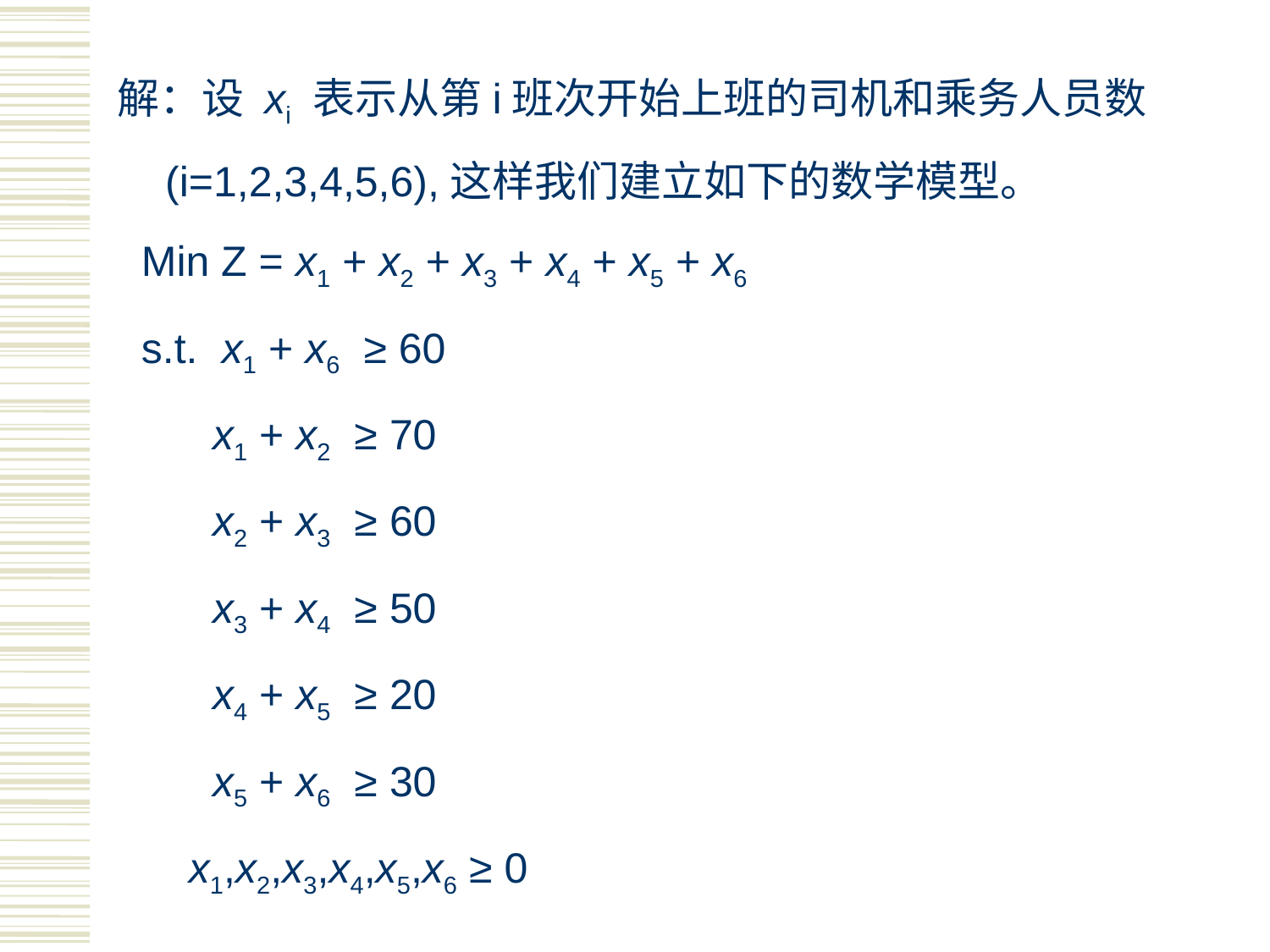

解：设 xi 表示从第i班次开始上班的司机和乘务人员数(i=1,2,3,4,5,6),这样我们建立如下的数学模型。
  Min Z = x1 + x2 + x3 + x4 + x5 + x6
  s.t.  x1 + x6  ≥ 60
        x1 + x2  ≥ 70
        x2 + x3  ≥ 60
        x3 + x4  ≥ 50
        x4 + x5  ≥ 20
        x5 + x6  ≥ 30
      x1,x2,x3,x4,x5,x6 ≥ 0